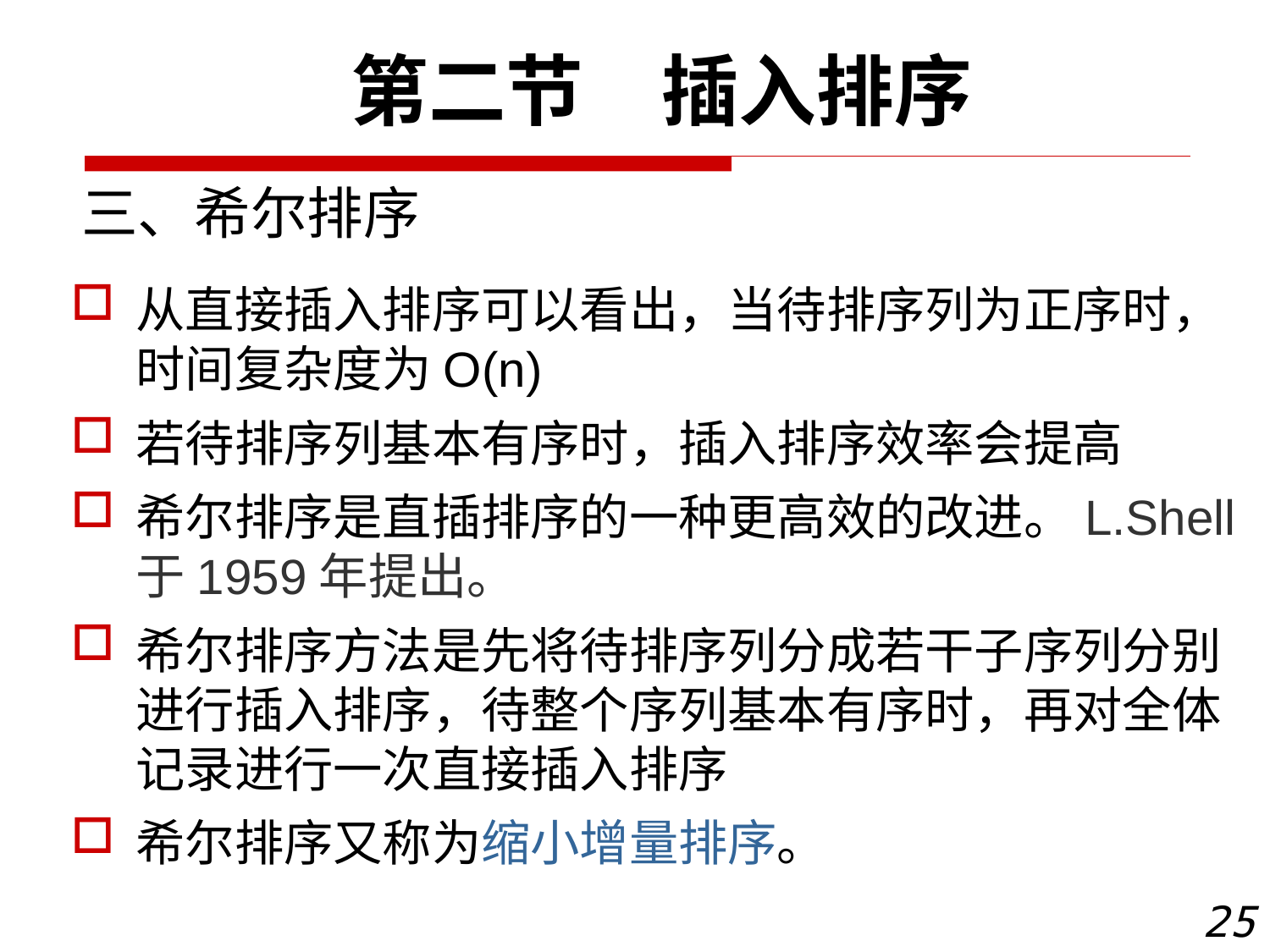

第二节　插入排序
三、希尔排序
从直接插入排序可以看出，当待排序列为正序时，时间复杂度为O(n)
若待排序列基本有序时，插入排序效率会提高
希尔排序是直插排序的一种更高效的改进。L.Shell 于1959年提出。
希尔排序方法是先将待排序列分成若干子序列分别进行插入排序，待整个序列基本有序时，再对全体记录进行一次直接插入排序
希尔排序又称为缩小增量排序。
25